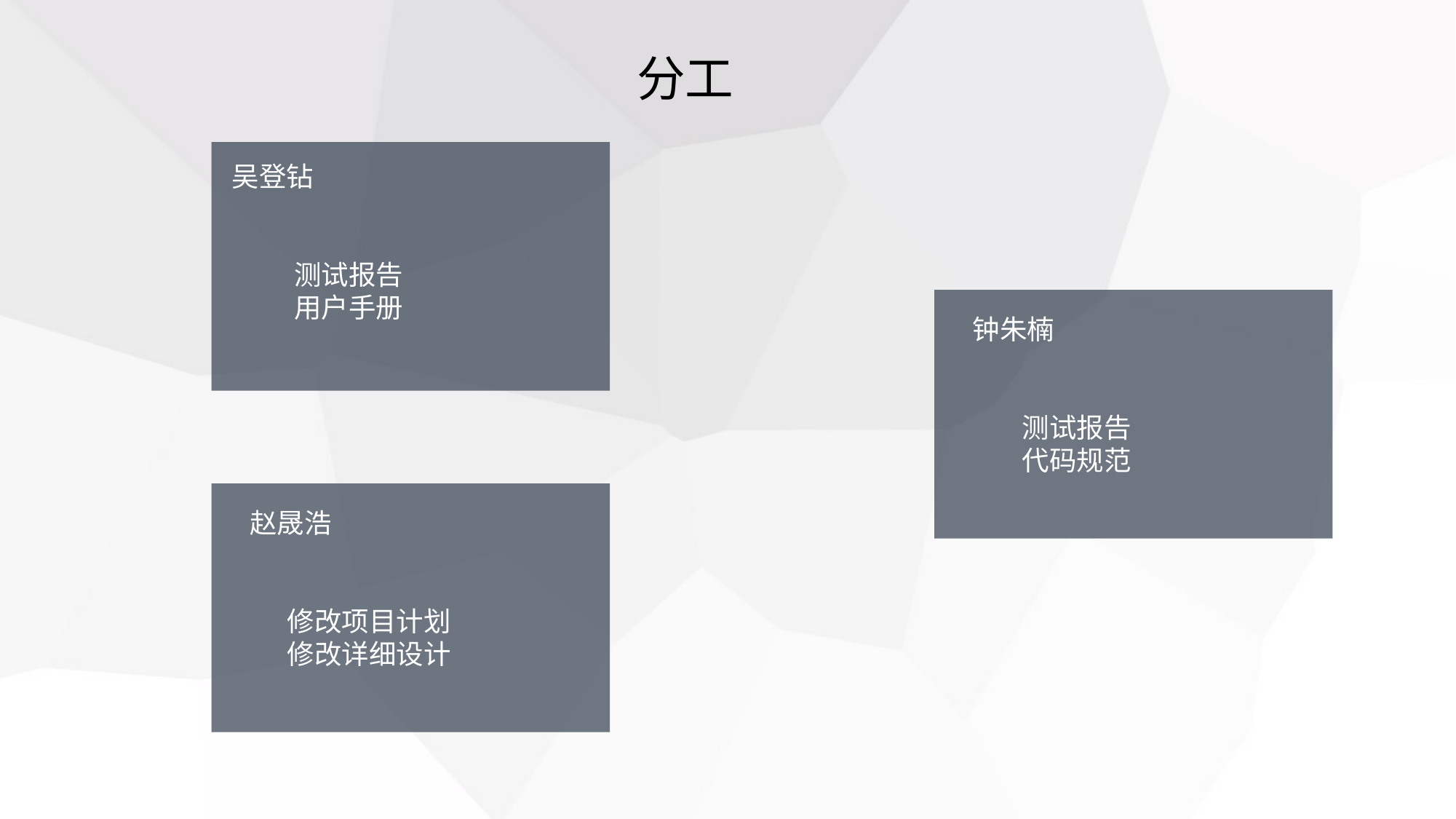

分工

吴登钻

         测试报告
         用户手册

钟朱楠

       测试报告
       代码规范

赵晟浩

     修改项目计划
     修改详细设计